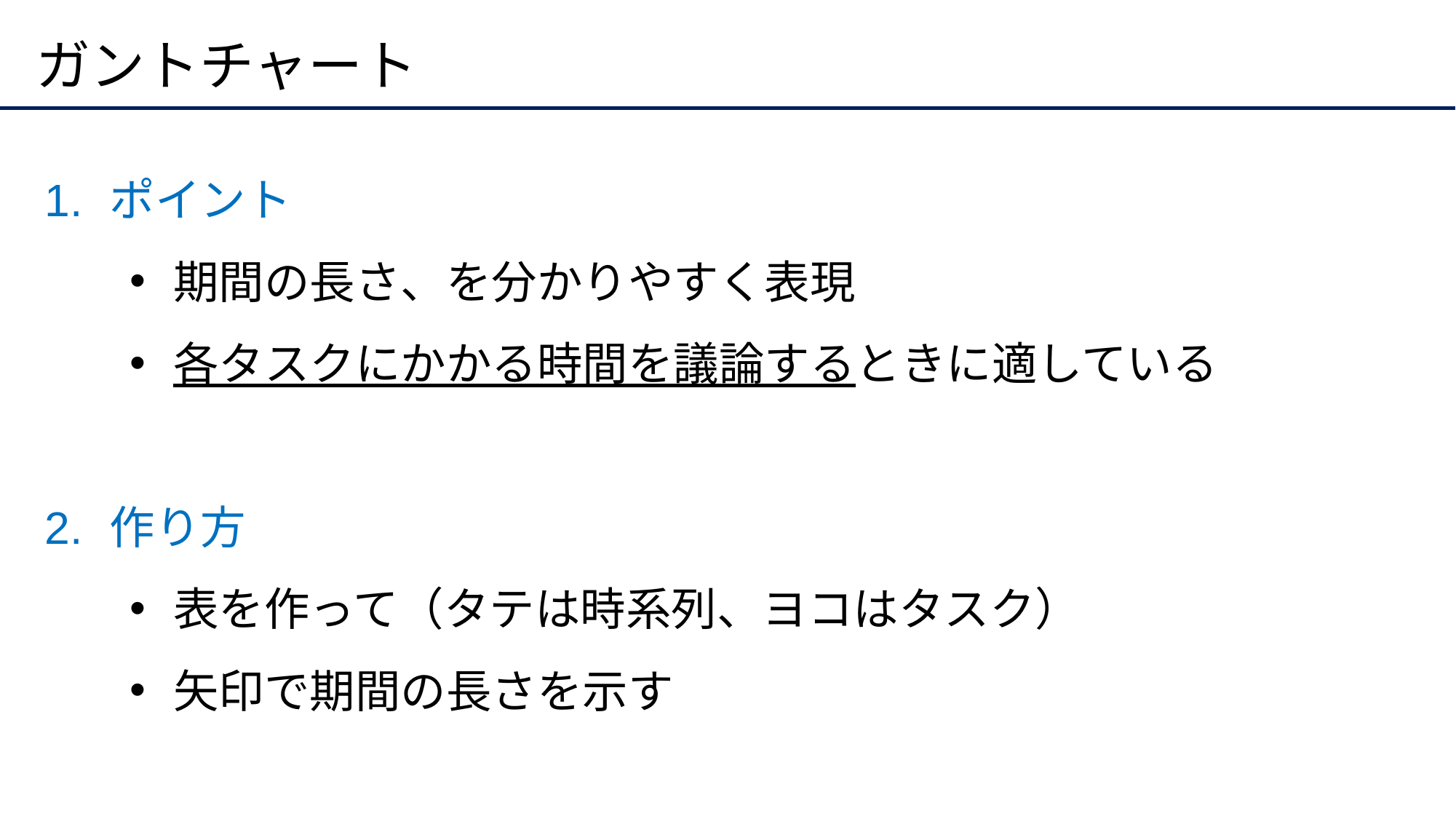

# ガントチャート
ポイント
期間の長さ、を分かりやすく表現
各タスクにかかる時間を議論するときに適している

作り方
表を作って（タテは時系列、ヨコはタスク）
矢印で期間の長さを示す